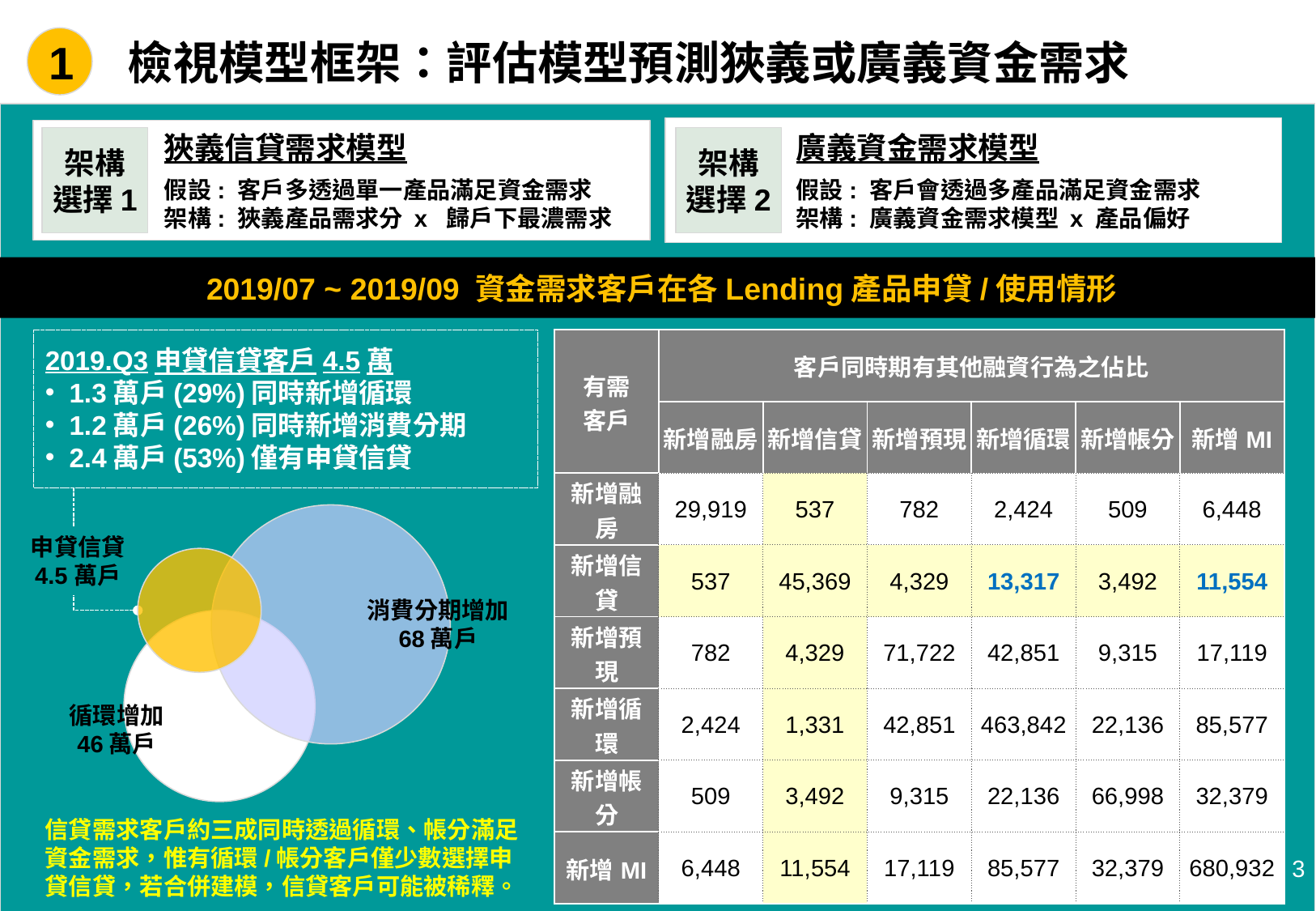

1
 檢視模型框架：評估模型預測狹義或廣義資金需求

廣義資金需求模型
假設: 客戶會透過多產品滿足資金需求
架構: 廣義資金需求模型 x 產品偏好
狹義信貸需求模型
假設: 客戶多透過單一產品滿足資金需求
架構: 狹義產品需求分 x  歸戶下最濃需求
架構
選擇1
架構
選擇2
2019/07 ~ 2019/09 資金需求客戶在各Lending產品申貸/使用情形
2019.Q3申貸信貸客戶4.5萬
1.3萬戶(29%)同時新增循環
1.2萬戶(26%)同時新增消費分期
2.4萬戶(53%)僅有申貸信貸
| 有需 客戶 | 客戶同時期有其他融資行為之佔比 |  |  |  |  |  |
| --- | --- | --- | --- | --- | --- | --- |
|  | 新增融房 | 新增信貸 | 新增預現 | 新增循環 | 新增帳分 | 新增MI |
| 新增融房 | 29,919 | 537 | 782 | 2,424 | 509 | 6,448 |
| 新增信貸 | 537 | 45,369 | 4,329 | 13,317 | 3,492 | 11,554 |
| 新增預現 | 782 | 4,329 | 71,722 | 42,851 | 9,315 | 17,119 |
| 新增循環 | 2,424 | 1,331 | 42,851 | 463,842 | 22,136 | 85,577 |
| 新增帳分 | 509 | 3,492 | 9,315 | 22,136 | 66,998 | 32,379 |
| 新增MI | 6,448 | 11,554 | 17,119 | 85,577 | 32,379 | 680,932 |

申貸信貸
4.5萬戶

消費分期增加
68萬戶

循環增加
46萬戶
信貸需求客戶約三成同時透過循環、帳分滿足資金需求，惟有循環/帳分客戶僅少數選擇申貸信貸，若合併建模，信貸客戶可能被稀釋。
3